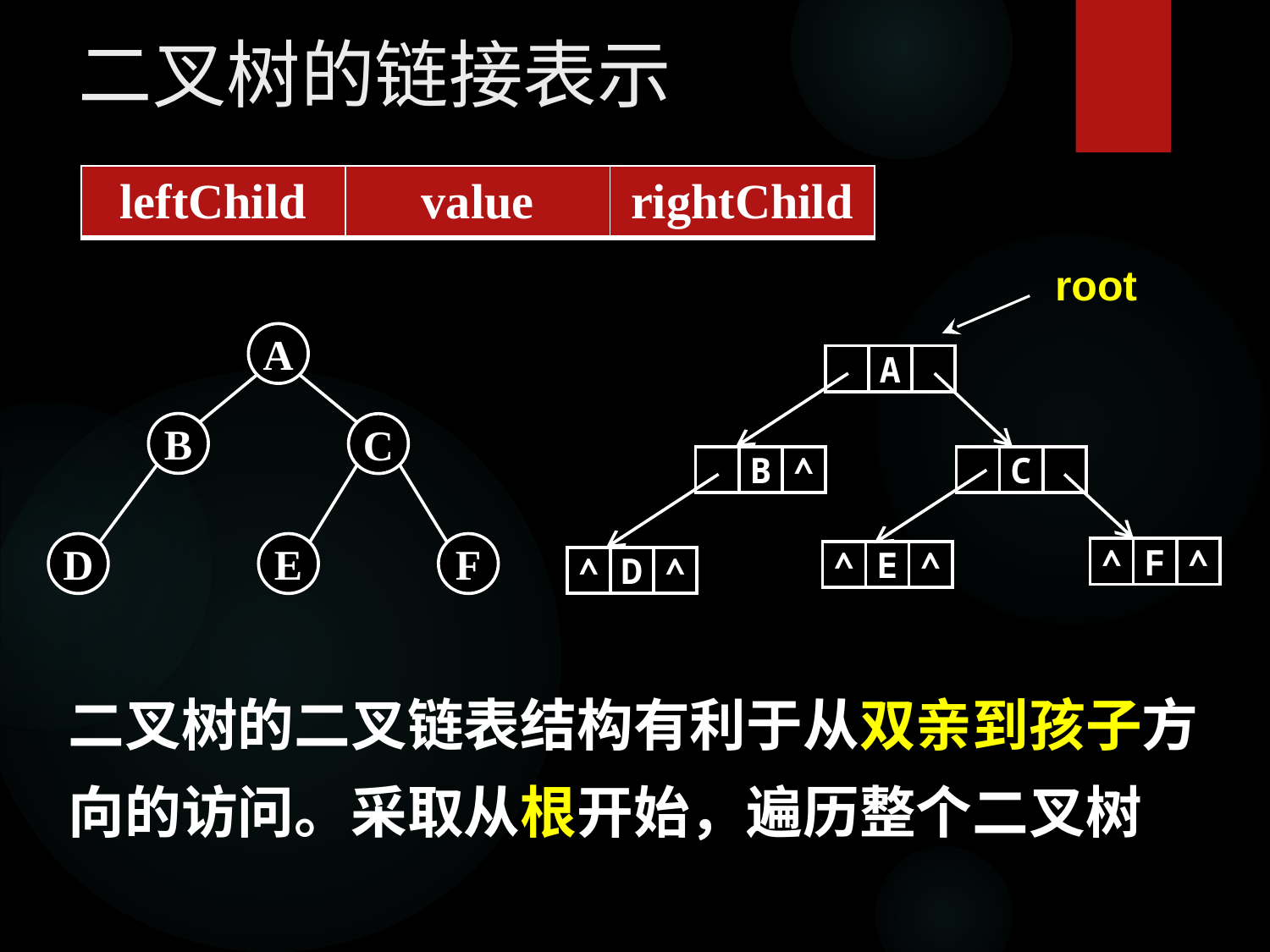

二叉树的链接表示
| leftChild | value | rightChild |
| --- | --- | --- |
root

A
B
C
D
E
F

A

B
^

C

^
F
^
^
E
^
^
D
^
二叉树的二叉链表结构有利于从双亲到孩子方向的访问。采取从根开始，遍历整个二叉树